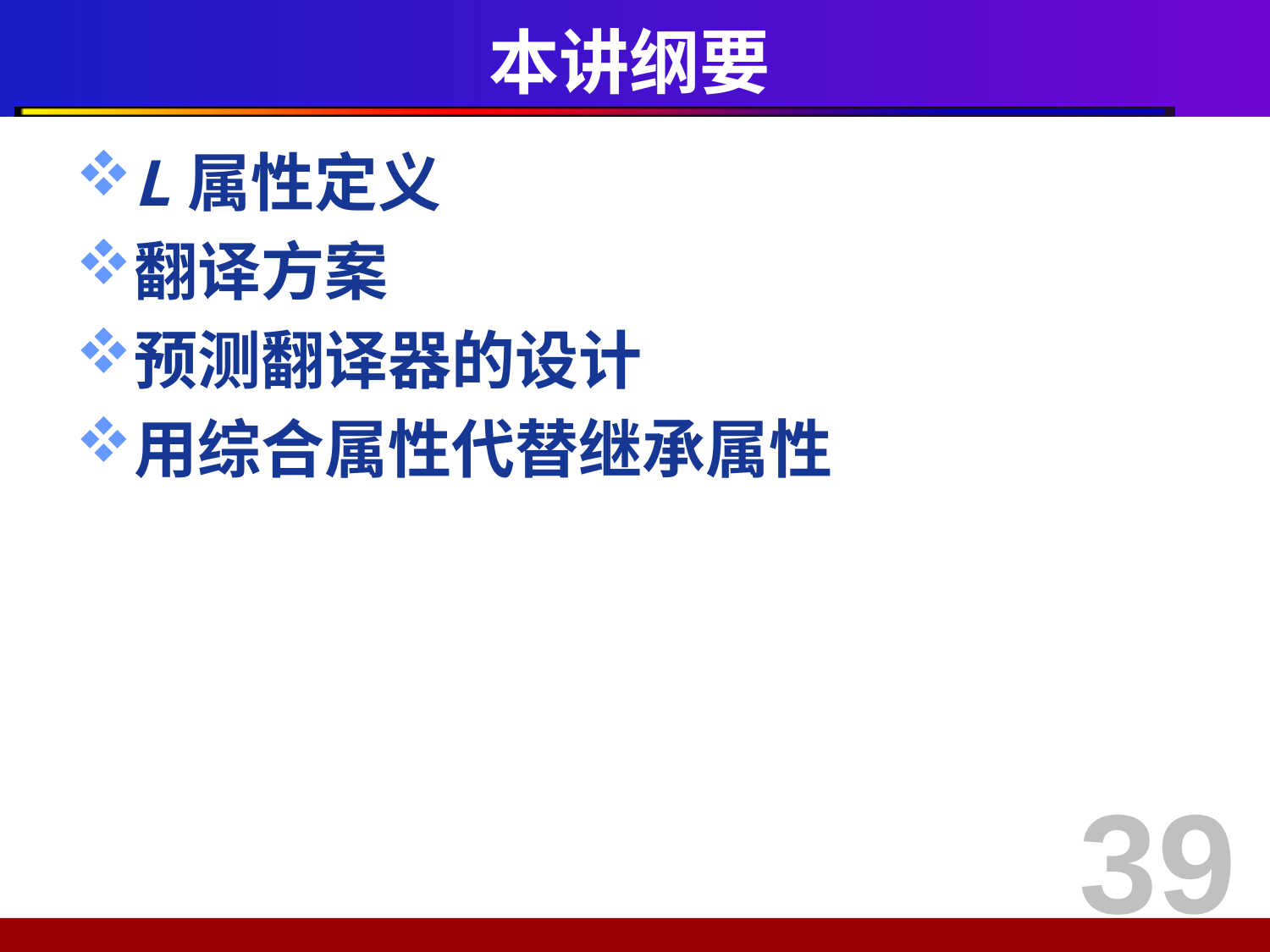

# 本讲纲要
L属性定义
翻译方案
预测翻译器的设计
用综合属性代替继承属性
39